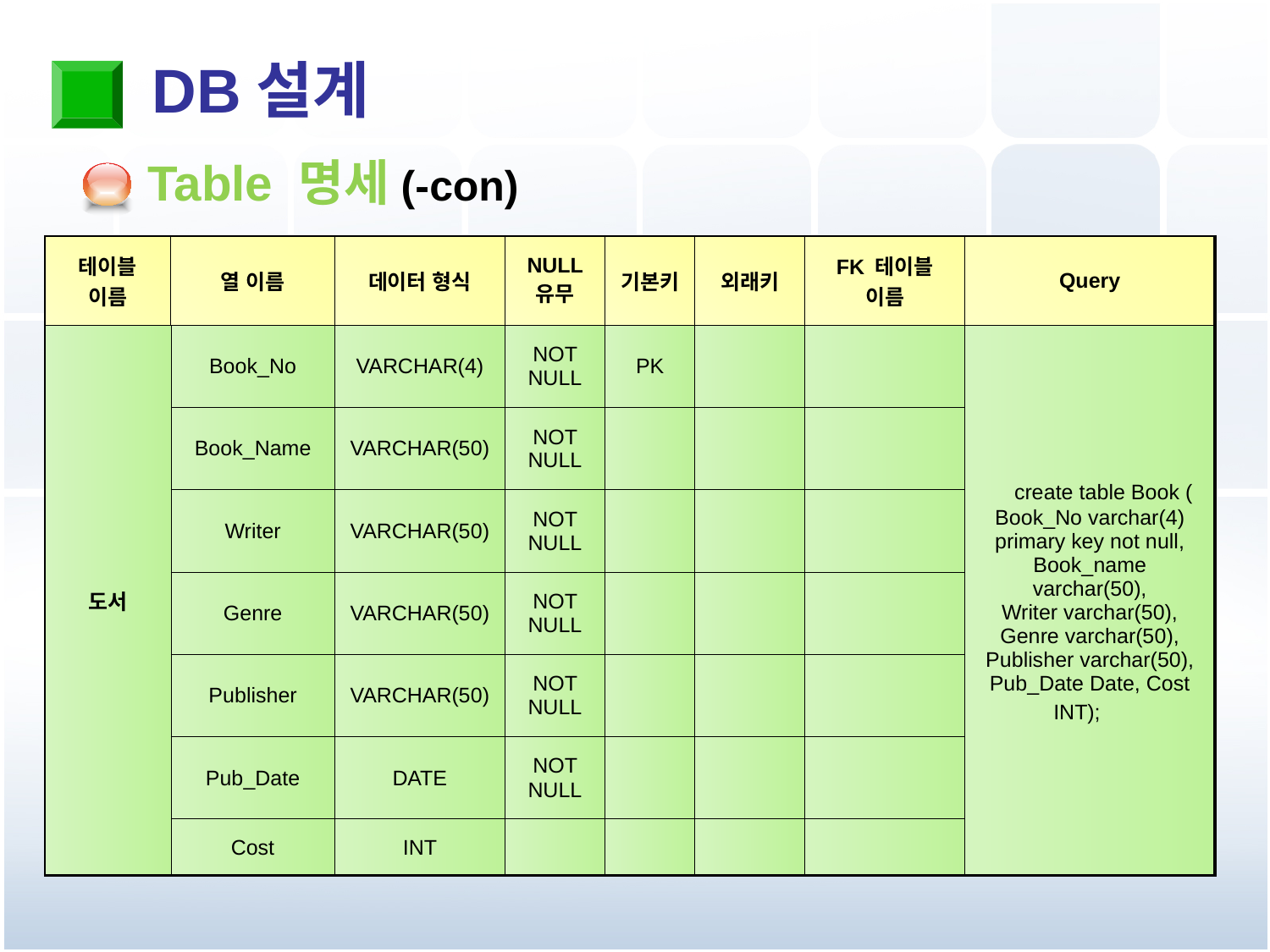

DB설계

Table 명세(-con)

| 테이블 이름 | 열 이름 | 데이터 형식 | NULL 유무 | 기본키 | 외래키 | FK 테이블 이름 | Query |
| --- | --- | --- | --- | --- | --- | --- | --- |
| 도서 | Book\_No | VARCHAR(4) | NOT NULL | PK |  |  | create table Book ( Book\_No varchar(4) primary key not null, Book\_name varchar(50), Writer varchar(50), Genre varchar(50), Publisher varchar(50), Pub\_Date Date, Cost INT); |
|  | Book\_Name | VARCHAR(50) | NOT NULL |  |  |  |  |
|  | Writer | VARCHAR(50) | NOT NULL |  |  |  |  |
|  | Genre | VARCHAR(50) | NOT NULL |  |  |  |  |
|  | Publisher | VARCHAR(50) | NOT NULL |  |  |  |  |
|  | Pub\_Date | DATE | NOT NULL |  |  |  |  |
|  | Cost | INT |  |  |  |  |  |